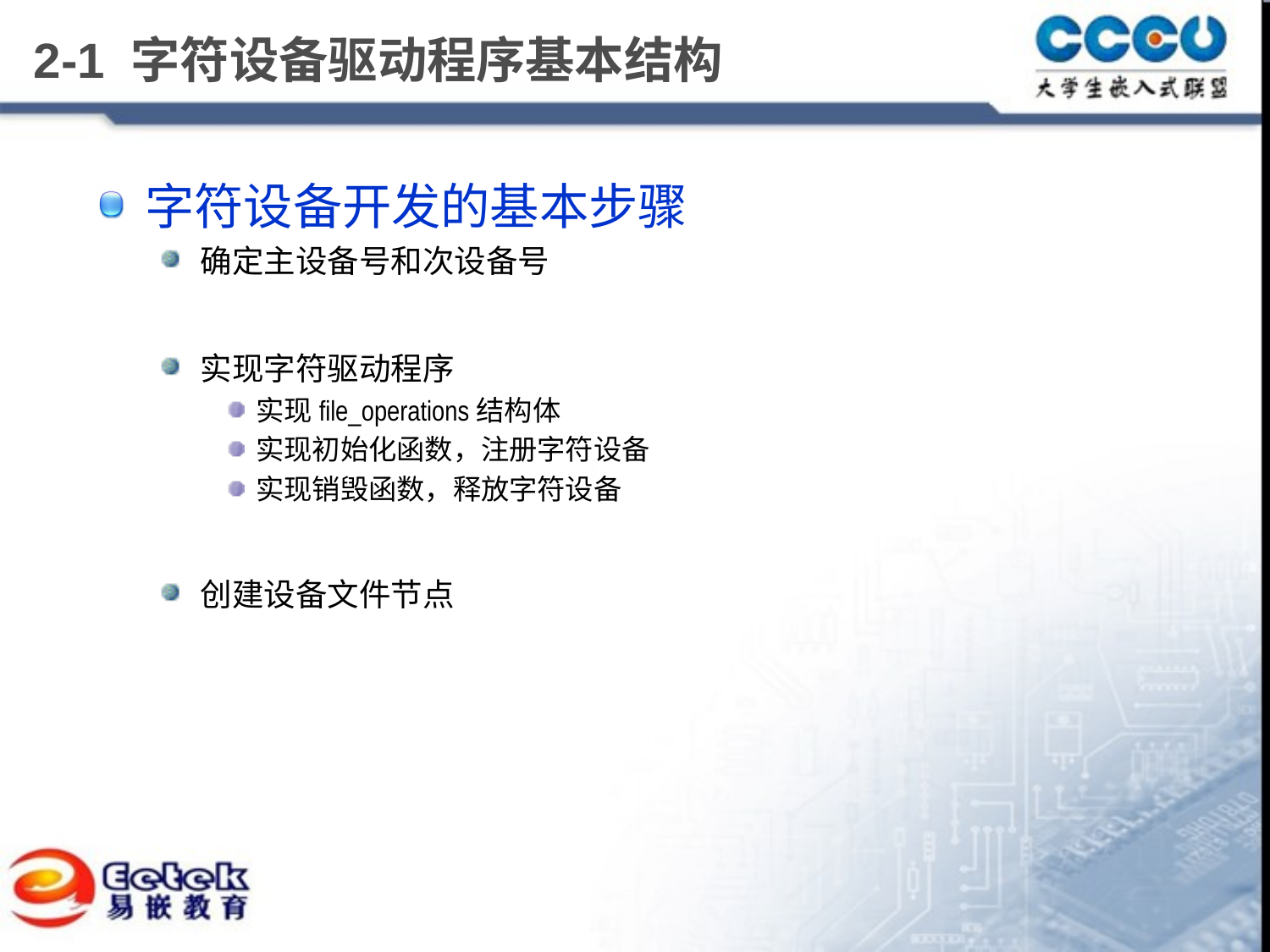

# 2-1 字符设备驱动程序基本结构
字符设备开发的基本步骤
确定主设备号和次设备号

实现字符驱动程序
实现file_operations结构体
实现初始化函数，注册字符设备
实现销毁函数，释放字符设备

创建设备文件节点